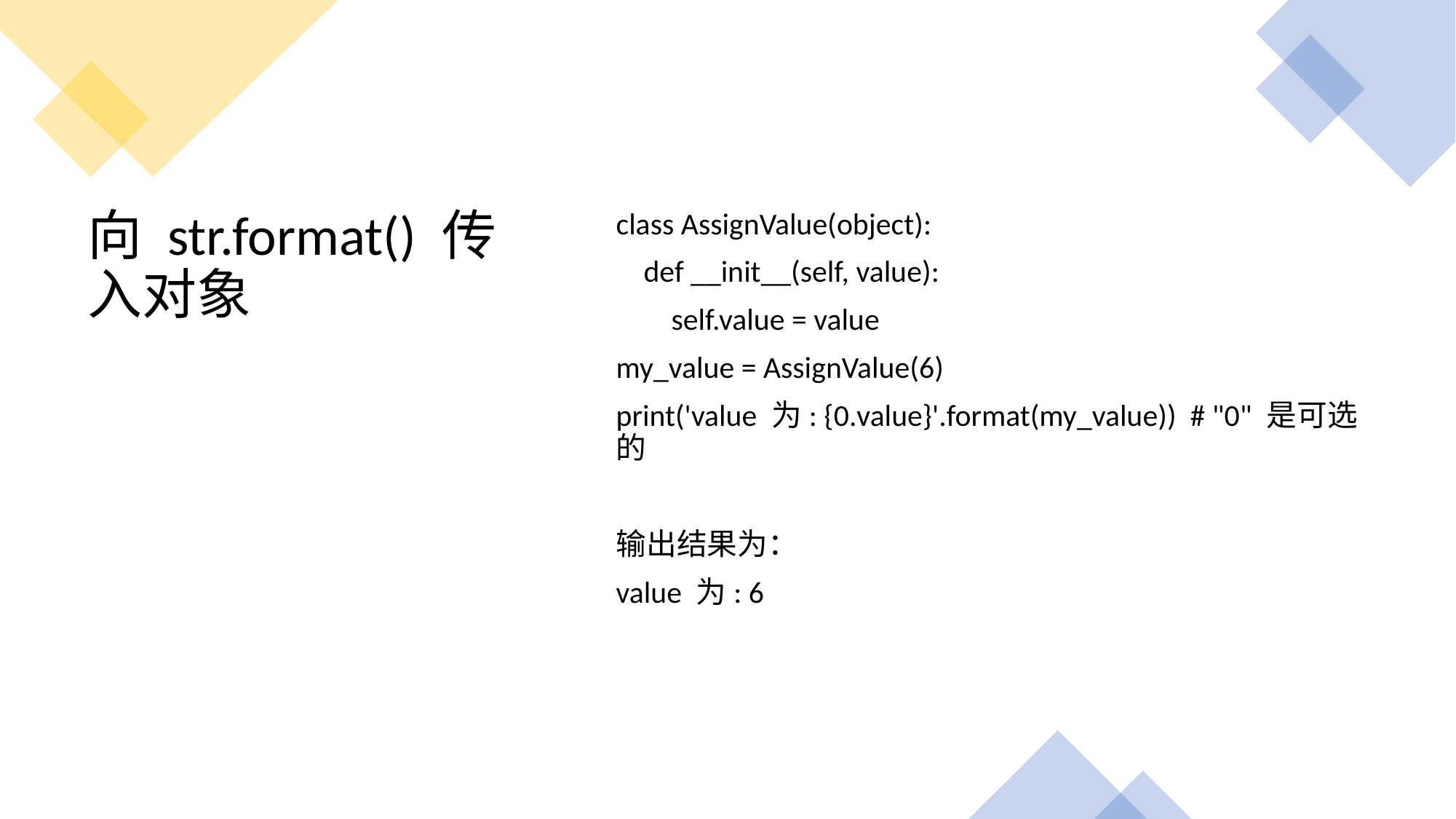

class AssignValue(object):
    def __init__(self, value):
        self.value = value
my_value = AssignValue(6)
print('value 为: {0.value}'.format(my_value))  # "0" 是可选的

输出结果为：
value 为: 6
# 向 str.format() 传入对象